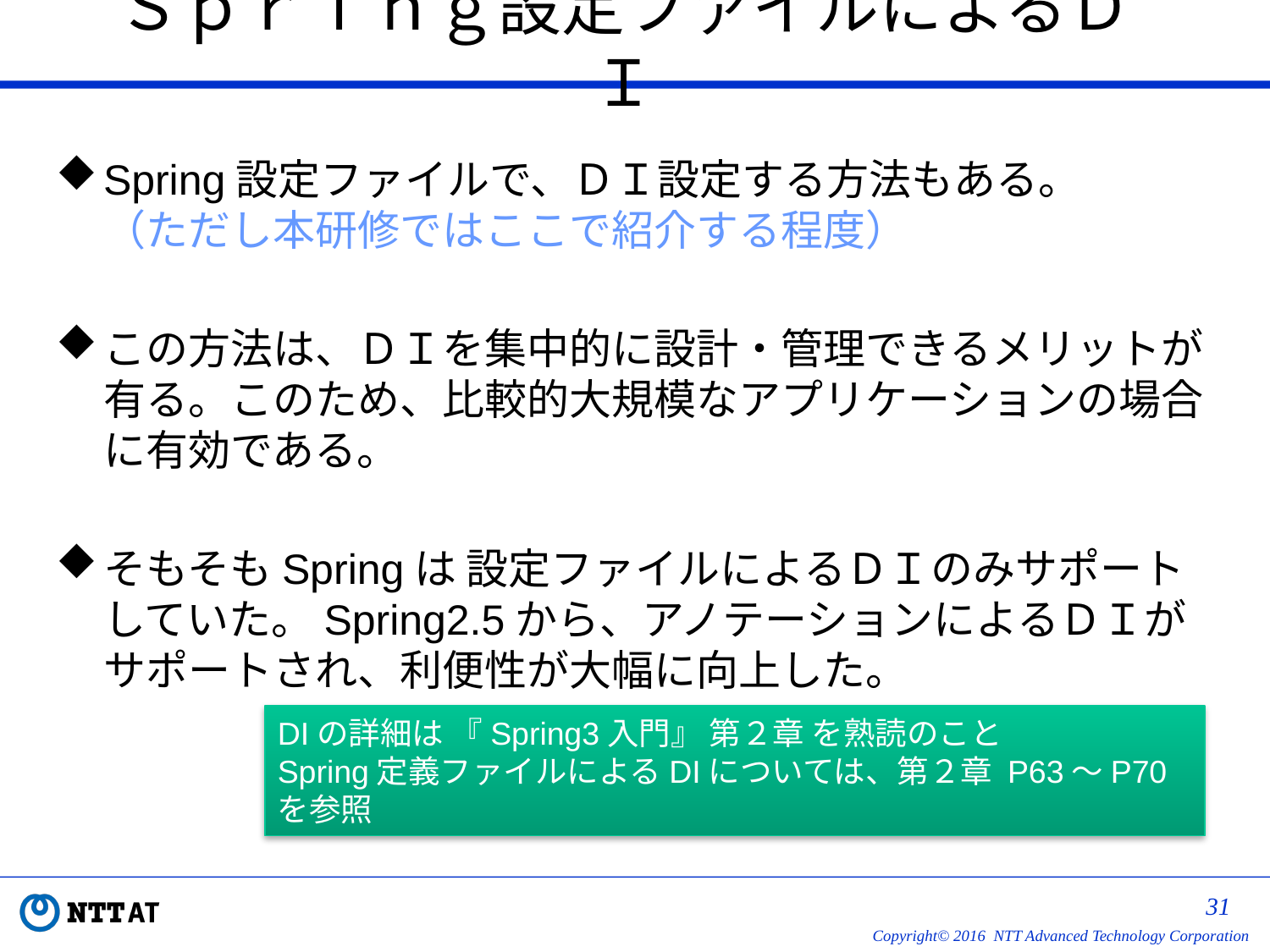

# Ｓｐｒｉｎｇ設定ファイルによるＤＩ
Spring設定ファイルで、ＤＩ設定する方法もある。
（ただし本研修ではここで紹介する程度）

この方法は、ＤＩを集中的に設計・管理できるメリットが有る。このため、比較的大規模なアプリケーションの場合に有効である。

そもそもSpringは 設定ファイルによるＤＩのみサポートしていた。Spring2.5から、アノテーションによるＤＩがサポートされ、利便性が大幅に向上した。
DIの詳細は 『Spring3入門』 第２章 を熟読のこと
Spring定義ファイルによるDIについては、第２章 P63～P70 を参照
31